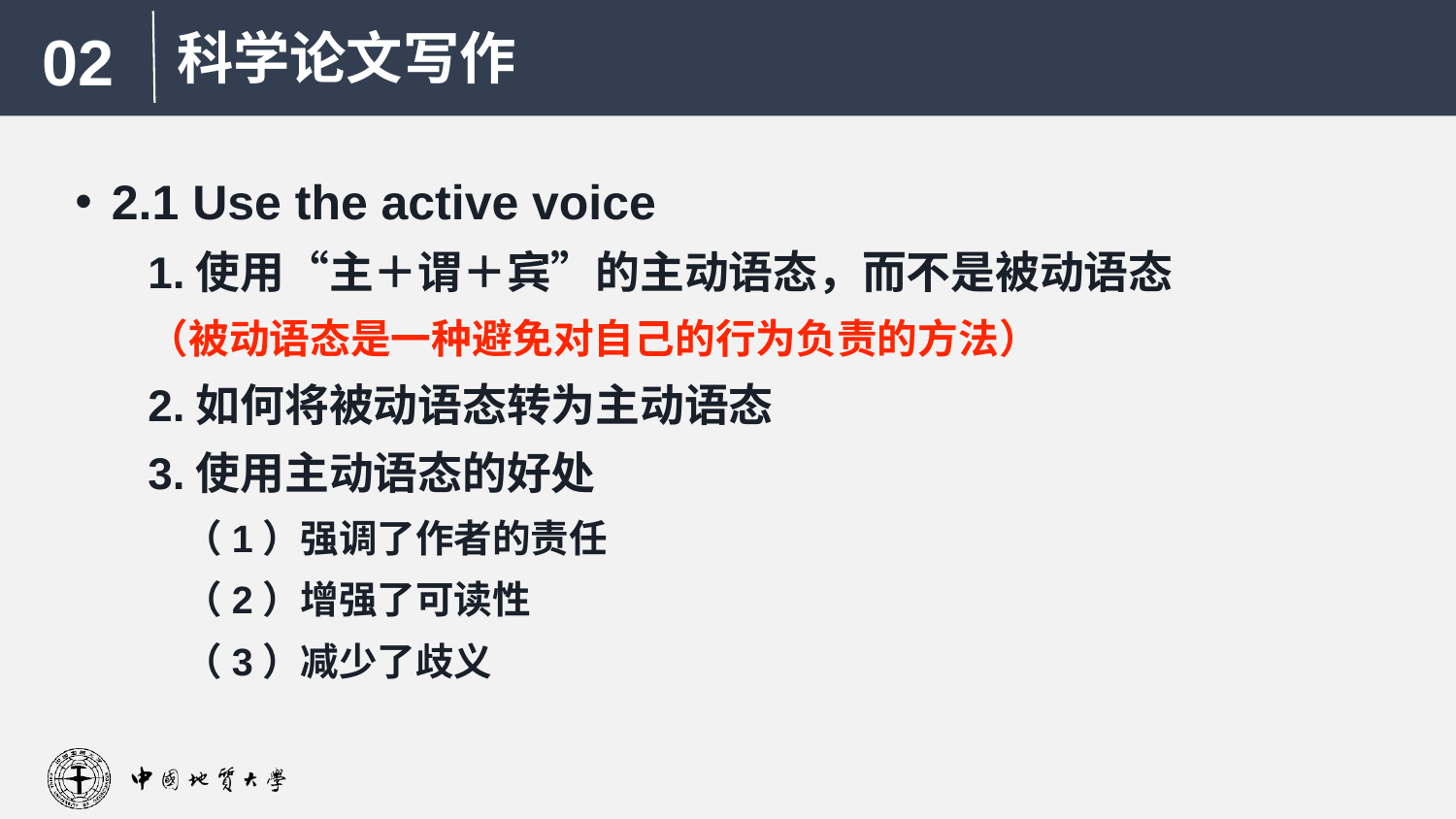

科学论文写作
02
2.1 Use the active voice
1.使用“主＋谓＋宾”的主动语态，而不是被动语态
（被动语态是一种避免对自己的行为负责的方法）
2.如何将被动语态转为主动语态
3.使用主动语态的好处
（1）强调了作者的责任
（2）增强了可读性
（3）减少了歧义
11